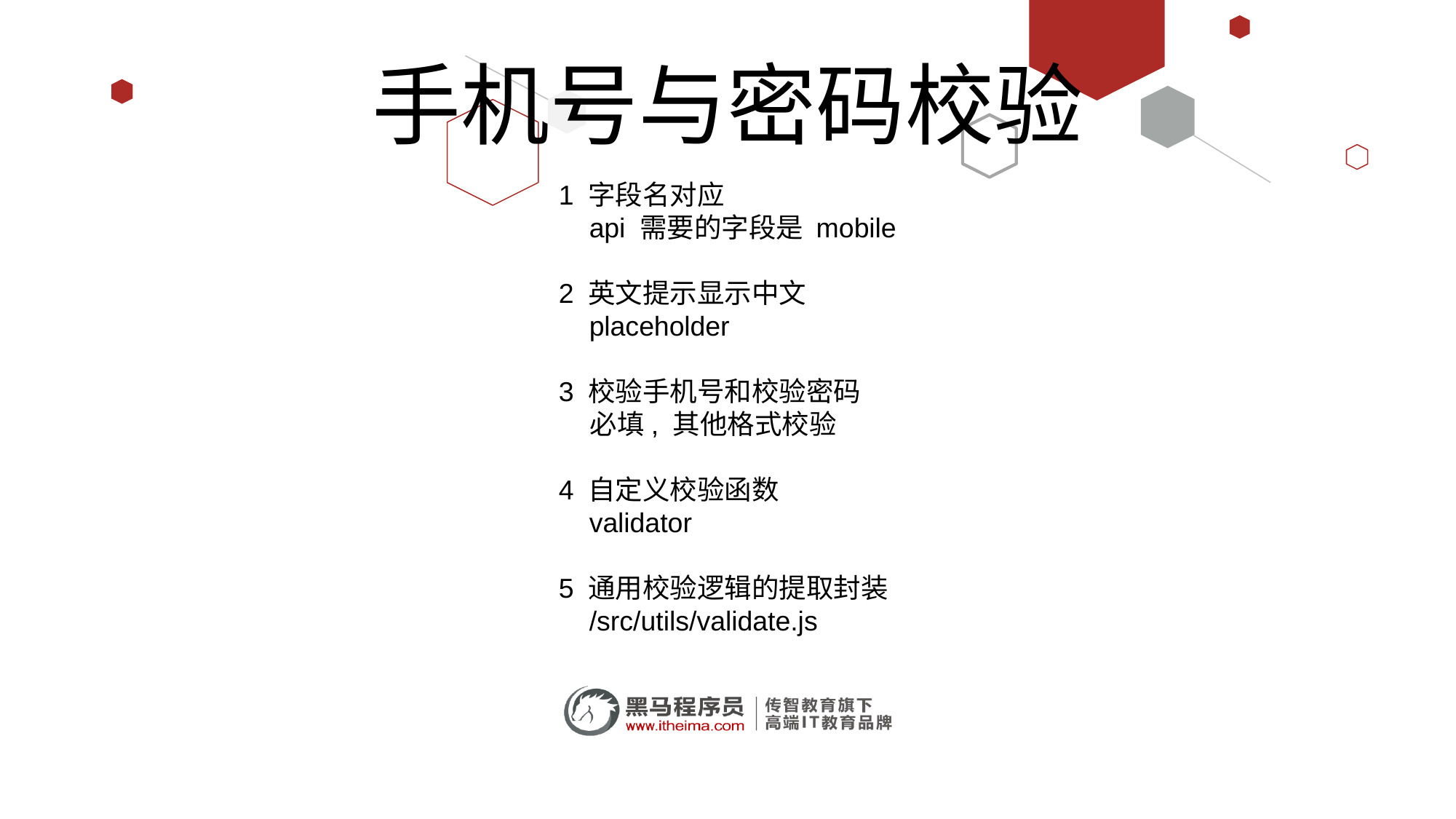

# 手机号与密码校验
1 字段名对应
    api 需要的字段是 mobile

2 英文提示显示中文
    placeholder

3 校验手机号和校验密码
    必填, 其他格式校验

4 自定义校验函数
    validator

5 通用校验逻辑的提取封装
    /src/utils/validate.js